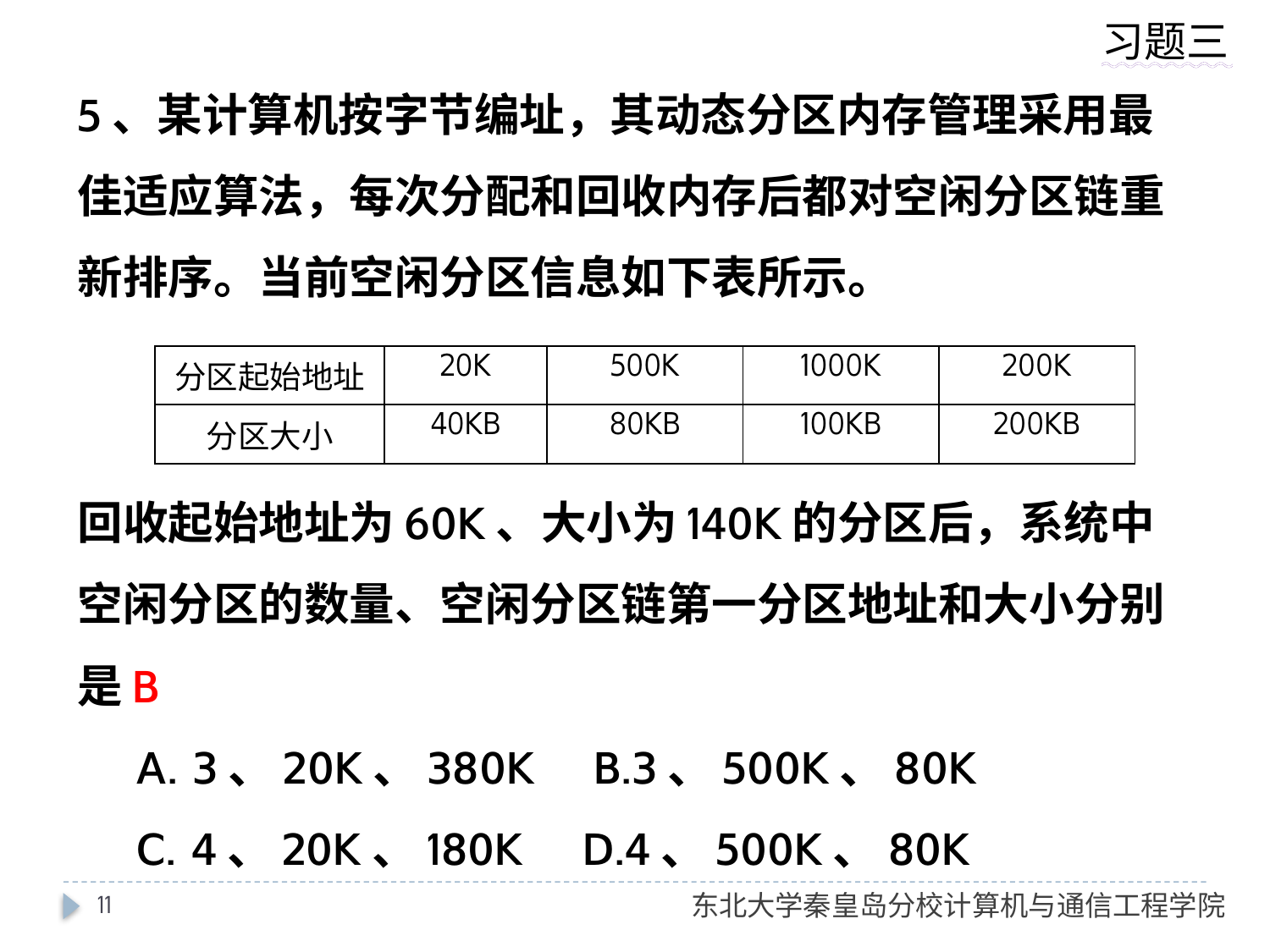

5、某计算机按字节编址，其动态分区内存管理采用最佳适应算法，每次分配和回收内存后都对空闲分区链重新排序。当前空闲分区信息如下表所示。

回收起始地址为60K、大小为140K的分区后，系统中空闲分区的数量、空闲分区链第一分区地址和大小分别是B
    A. 3、20K、380K    B.3、500K、80K
    C. 4、20K、180K    D.4、500K、80K
| 分区起始地址 | 20K | 500K | 1000K | 200K |
| --- | --- | --- | --- | --- |
| 分区大小 | 40KB | 80KB | 100KB | 200KB |
11